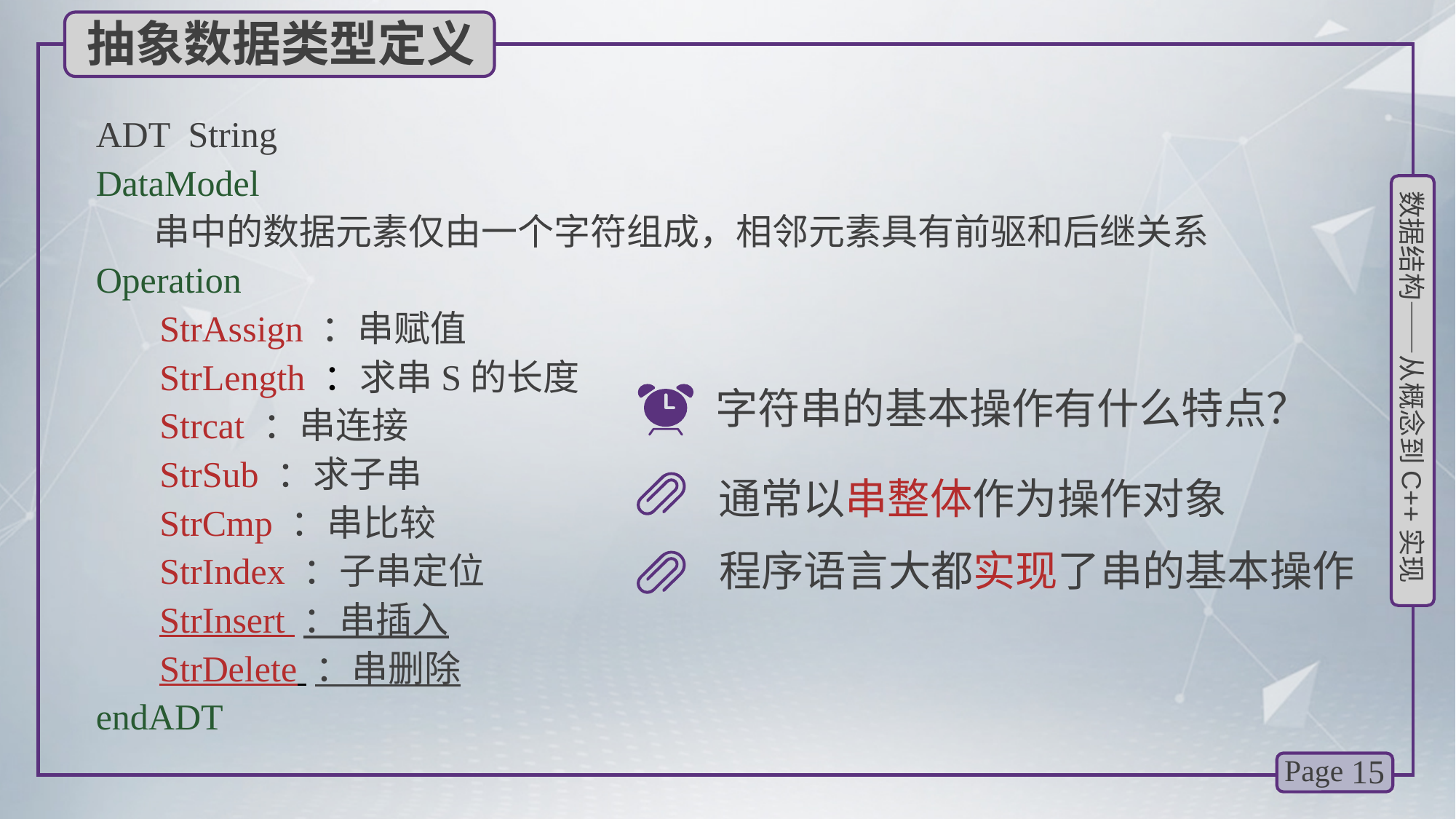

抽象数据类型定义

ADT  String
DataModel
      串中的数据元素仅由一个字符组成，相邻元素具有前驱和后继关系
Operation
       StrAssign ：串赋值
       StrLength ：求串S的长度
       Strcat ：串连接
       StrSub ：求子串
       StrCmp ：串比较
       StrIndex ：子串定位
       StrInsert ：串插入
       StrDelete ：串删除
endADT
字符串的基本操作有什么特点？

通常以串整体作为操作对象

程序语言大都实现了串的基本操作